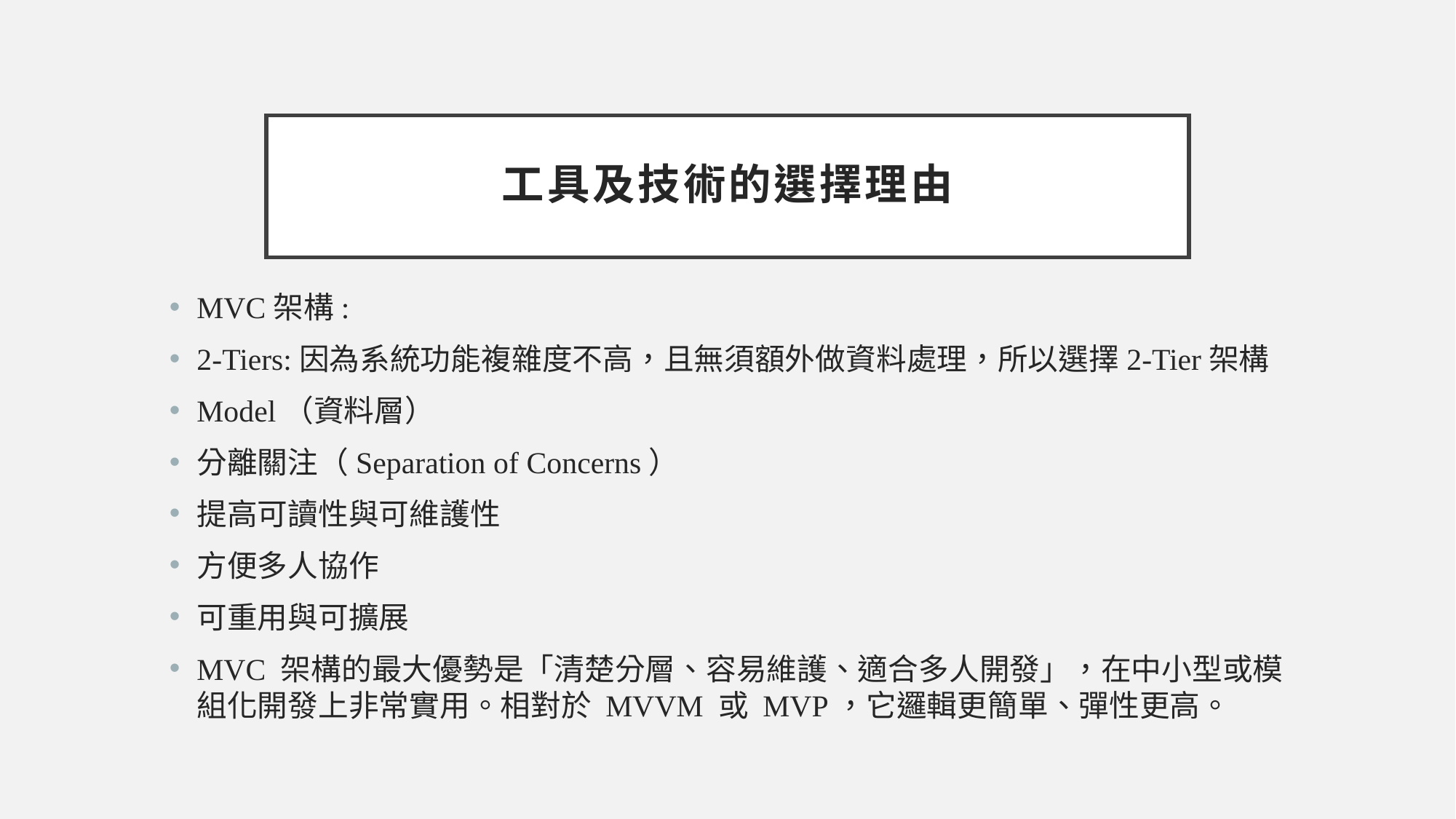

# 工具及技術的選擇理由
MVC架構:
2-Tiers:因為系統功能複雜度不高，且無須額外做資料處理，所以選擇2-Tier架構
Model（資料層）
分離關注（Separation of Concerns）
提高可讀性與可維護性
方便多人協作
可重用與可擴展
MVC 架構的最大優勢是「清楚分層、容易維護、適合多人開發」，在中小型或模組化開發上非常實用。相對於 MVVM 或 MVP，它邏輯更簡單、彈性更高。